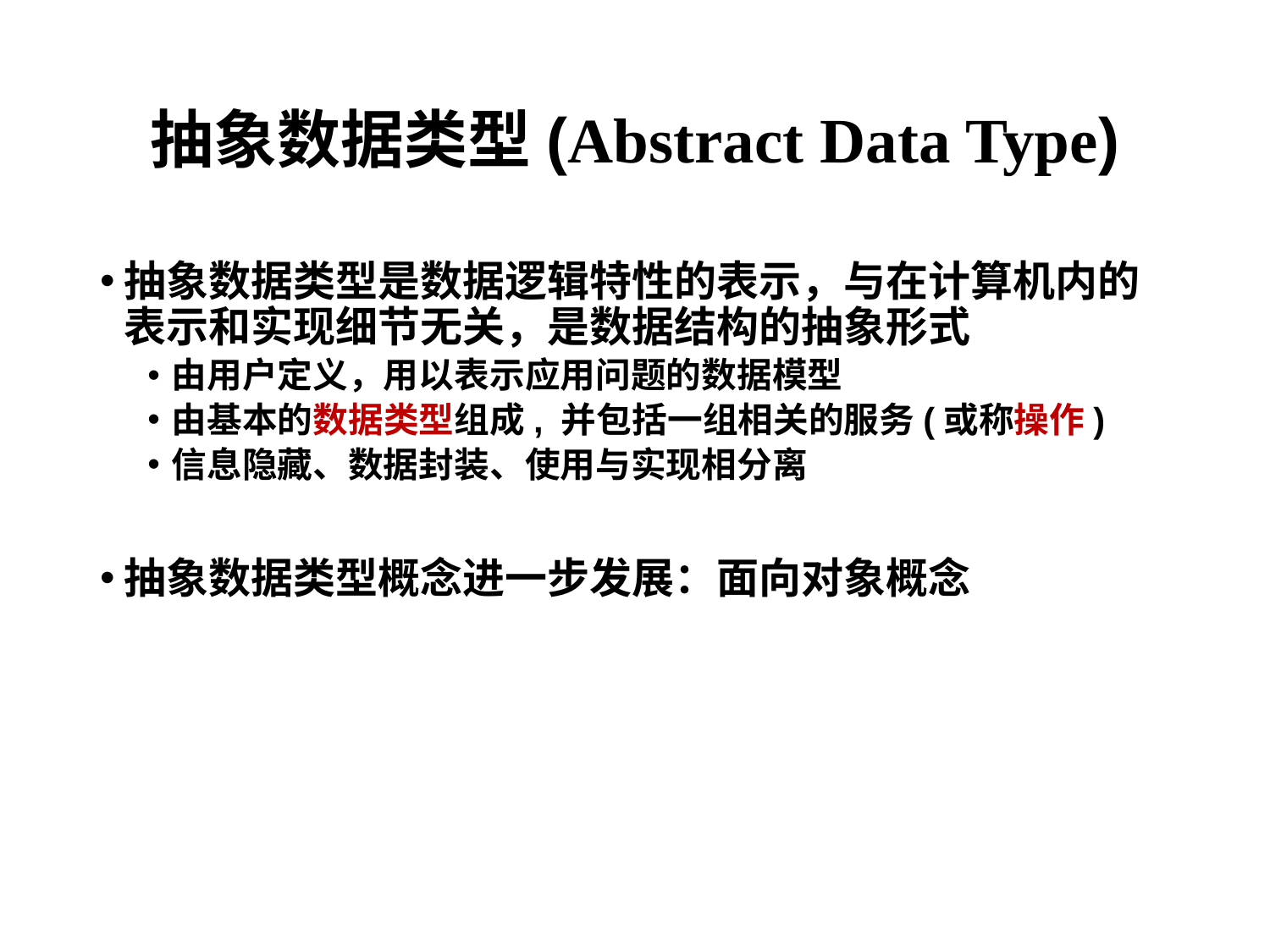

# 抽象数据类型(Abstract Data Type)
抽象数据类型是数据逻辑特性的表示，与在计算机内的表示和实现细节无关，是数据结构的抽象形式
由用户定义，用以表示应用问题的数据模型
由基本的数据类型组成, 并包括一组相关的服务(或称操作)
信息隐藏、数据封装、使用与实现相分离

抽象数据类型概念进一步发展：面向对象概念